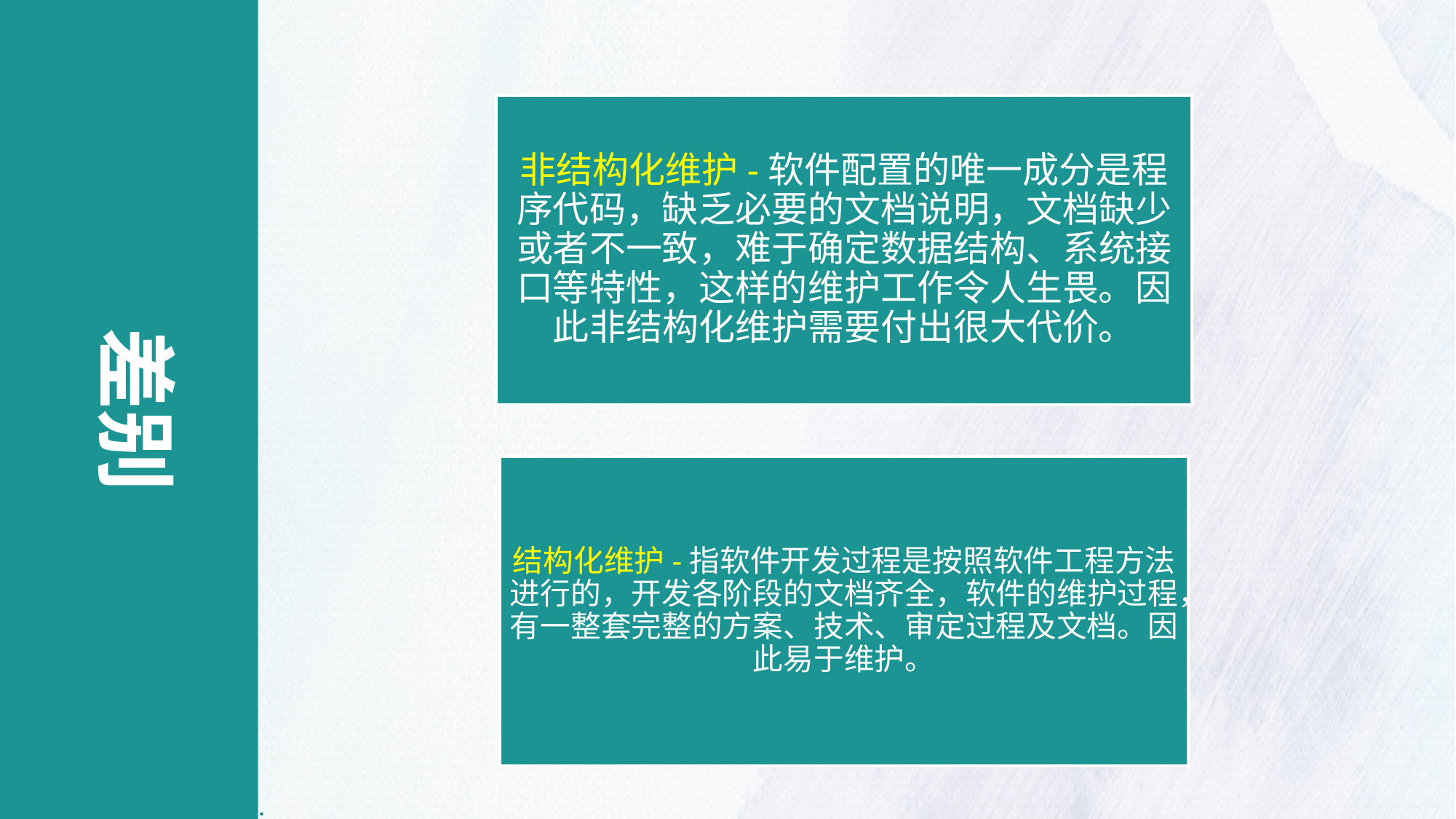

差别
非结构化维护-软件配置的唯一成分是程序代码，缺乏必要的文档说明，文档缺少或者不一致，难于确定数据结构、系统接口等特性，这样的维护工作令人生畏。因此非结构化维护需要付出很大代价。
结构化维护-指软件开发过程是按照软件工程方法进行的，开发各阶段的文档齐全，软件的维护过程，有一整套完整的方案、技术、审定过程及文档。因此易于维护。